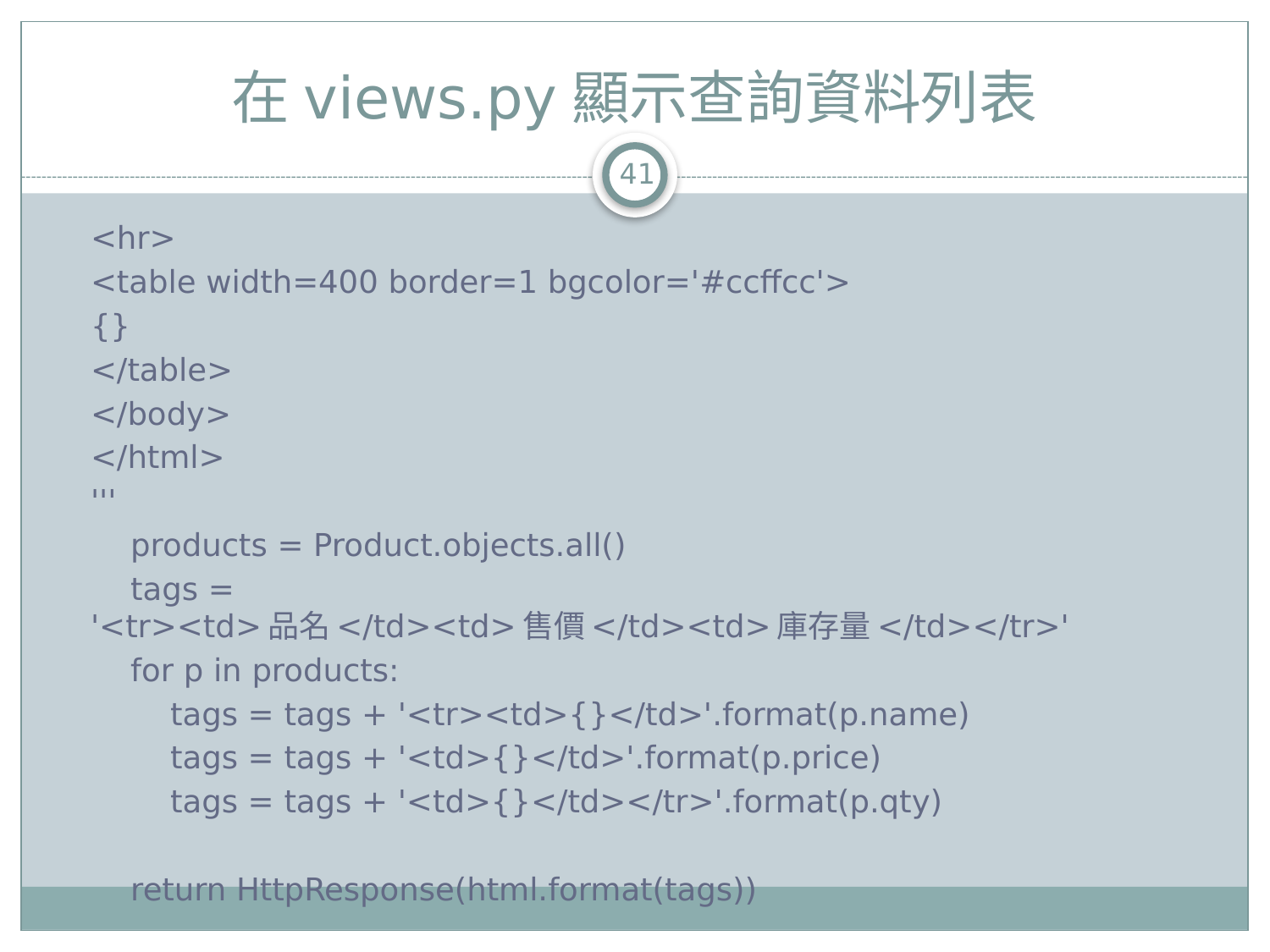

# 在views.py顯示查詢資料列表
41
<hr>
<table width=400 border=1 bgcolor='#ccffcc'>
{}
</table>
</body>
</html>
'''
    products = Product.objects.all()
    tags = '<tr><td>品名</td><td>售價</td><td>庫存量</td></tr>'
    for p in products:
        tags = tags + '<tr><td>{}</td>'.format(p.name)
        tags = tags + '<td>{}</td>'.format(p.price)
        tags = tags + '<td>{}</td></tr>'.format(p.qty)

    return HttpResponse(html.format(tags))